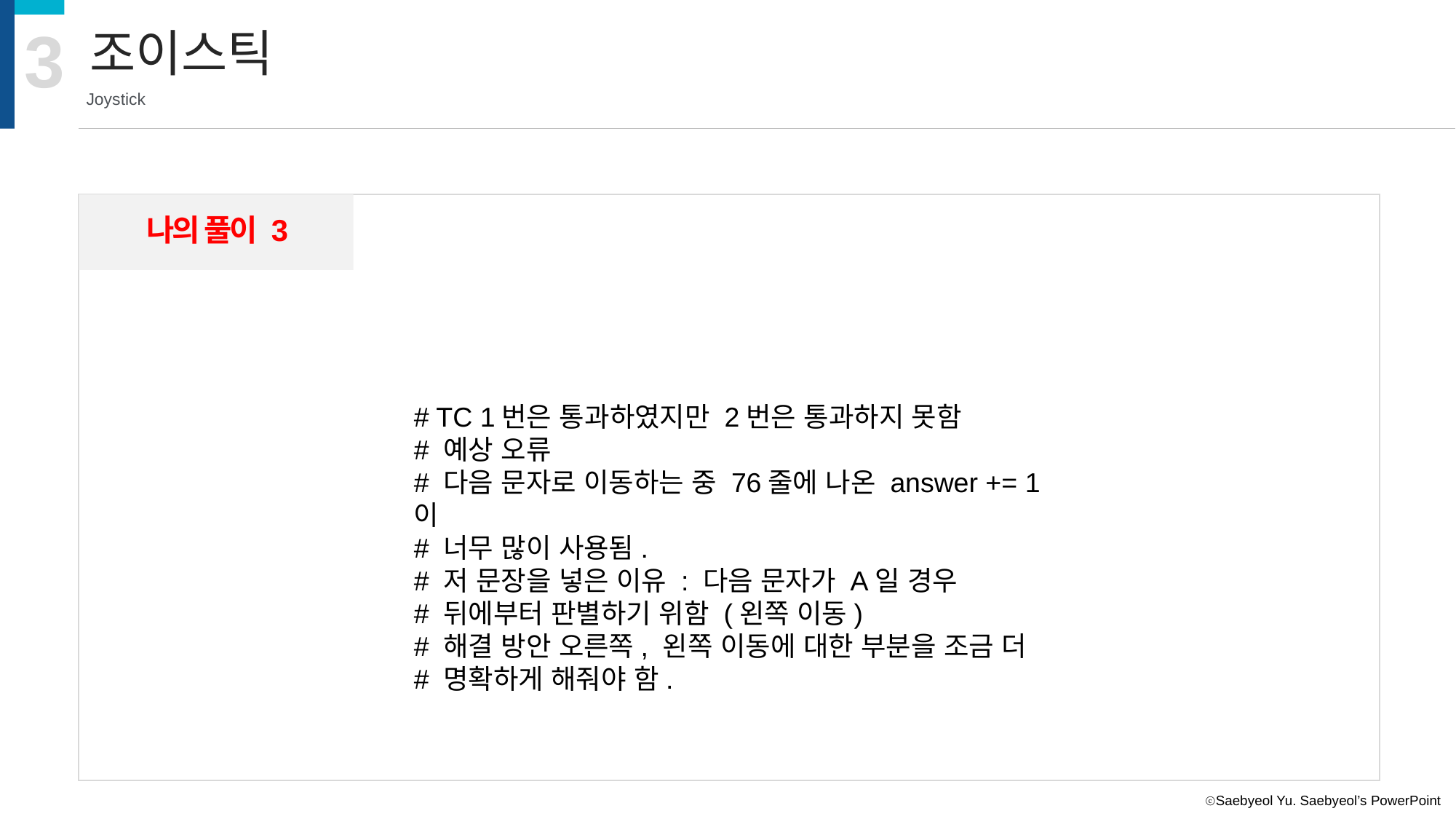

3
조이스틱
Joystick

나의 풀이 3
# TC 1번은 통과하였지만 2번은 통과하지 못함
# 예상 오류
# 다음 문자로 이동하는 중 76줄에 나온 answer += 1이
# 너무 많이 사용됨.
# 저 문장을 넣은 이유 : 다음 문자가 A일 경우
# 뒤에부터 판별하기 위함 (왼쪽 이동)
# 해결 방안 오른쪽, 왼쪽 이동에 대한 부분을 조금 더
# 명확하게 해줘야 함.